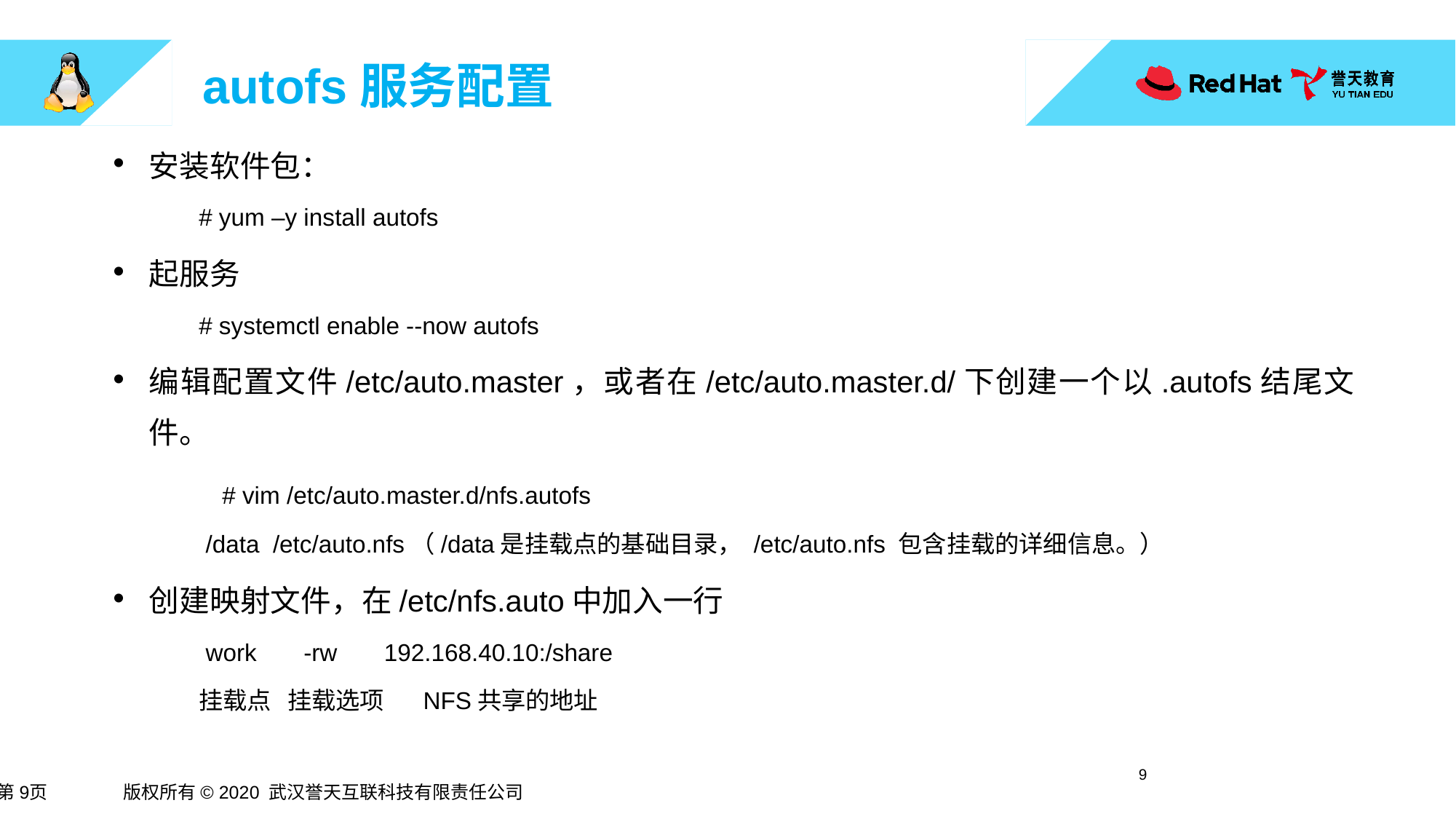

# autofs服务配置
安装软件包：
# yum –y install autofs
起服务
# systemctl enable --now autofs
编辑配置文件/etc/auto.master，或者在/etc/auto.master.d/下创建一个以.autofs结尾文件。
	# vim /etc/auto.master.d/nfs.autofs
 /data  /etc/auto.nfs（/data是挂载点的基础目录， /etc/auto.nfs 包含挂载的详细信息。）
创建映射文件，在/etc/nfs.auto中加入一行
 work       -rw       192.168.40.10:/share
挂载点   挂载选项      NFS共享的地址
9